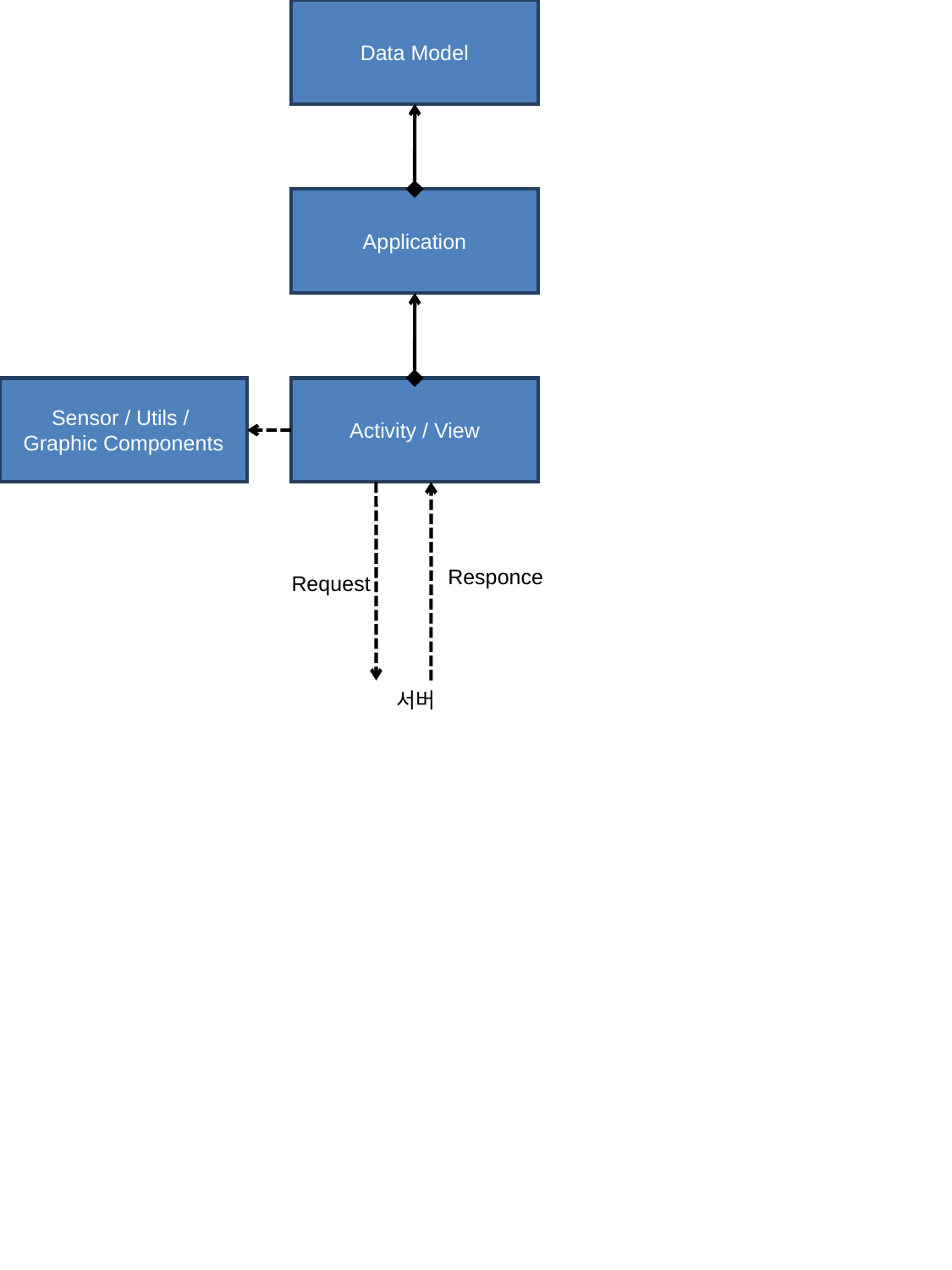

Data Model

Application

Sensor / Utils /
Graphic Components
Activity / View

Responce
Request
서버